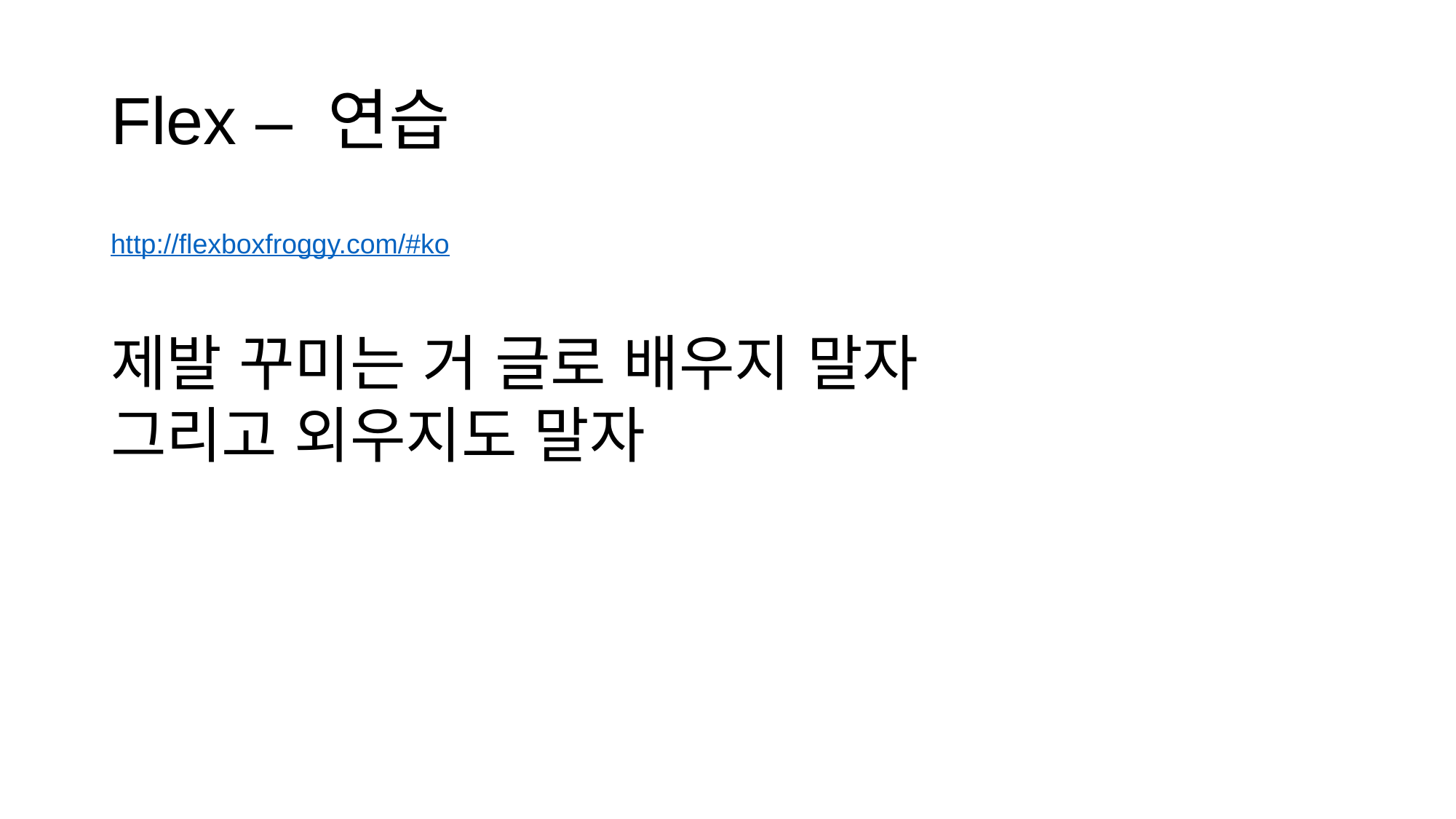

# Flex – 연습
http://flexboxfroggy.com/#ko

제발 꾸미는 거 글로 배우지 말자
그리고 외우지도 말자